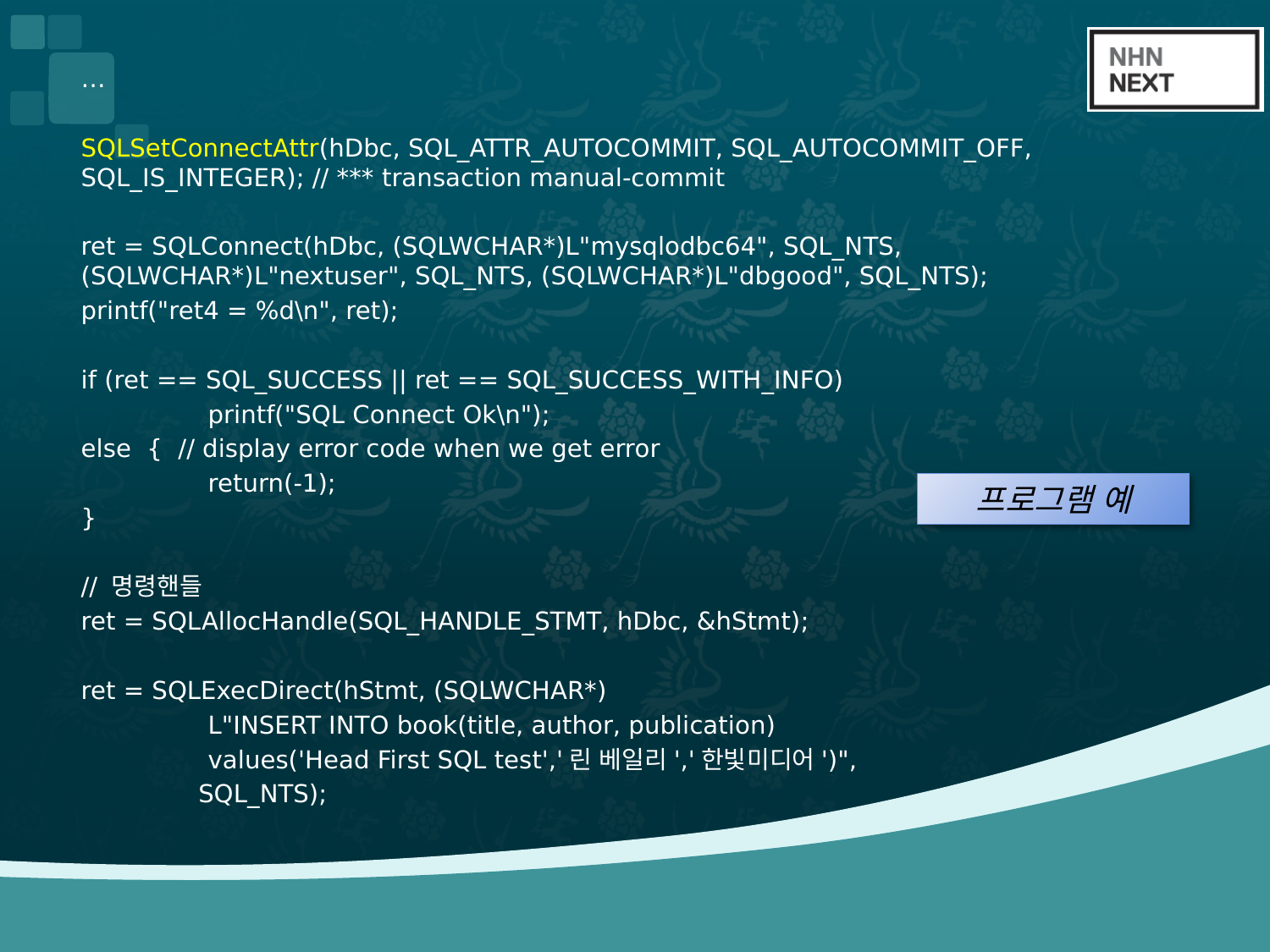

…

SQLSetConnectAttr(hDbc, SQL_ATTR_AUTOCOMMIT, SQL_AUTOCOMMIT_OFF, 	SQL_IS_INTEGER); // *** transaction manual-commit

ret = SQLConnect(hDbc, (SQLWCHAR*)L"mysqlodbc64", SQL_NTS, 		(SQLWCHAR*)L"nextuser", SQL_NTS, (SQLWCHAR*)L"dbgood", SQL_NTS);
printf("ret4 = %d\n", ret);

if (ret == SQL_SUCCESS || ret == SQL_SUCCESS_WITH_INFO)
	printf("SQL Connect Ok\n");
else  {  // display error code when we get error
	return(-1);
}

// 명령핸들
ret = SQLAllocHandle(SQL_HANDLE_STMT, hDbc, &hStmt);

ret = SQLExecDirect(hStmt, (SQLWCHAR*)
     	L"INSERT INTO book(title, author, publication)
	values('Head First SQL test','린 베일리','한빛미디어')",
               SQL_NTS);

프로그램 예